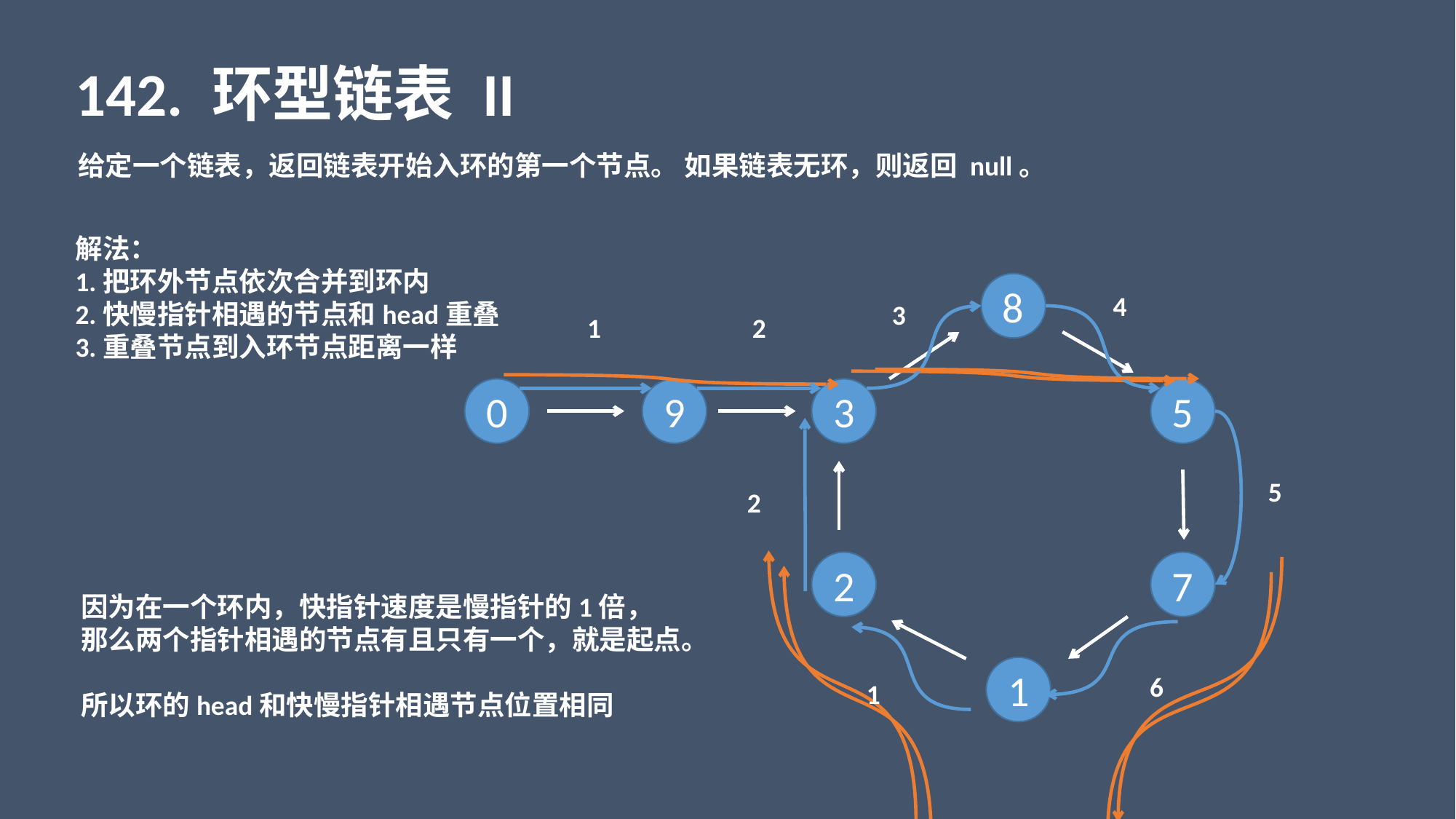

142. 环型链表 II
给定一个链表，返回链表开始入环的第一个节点。 如果链表无环，则返回 null。
解法：
1.把环外节点依次合并到环内
2.快慢指针相遇的节点和head重叠
3.重叠节点到入环节点距离一样

8
4
3
1
2
0
9
3
5
5
2
2
7
因为在一个环内，快指针速度是慢指针的1倍，
那么两个指针相遇的节点有且只有一个，就是起点。

所以环的head和快慢指针相遇节点位置相同
1
6
1